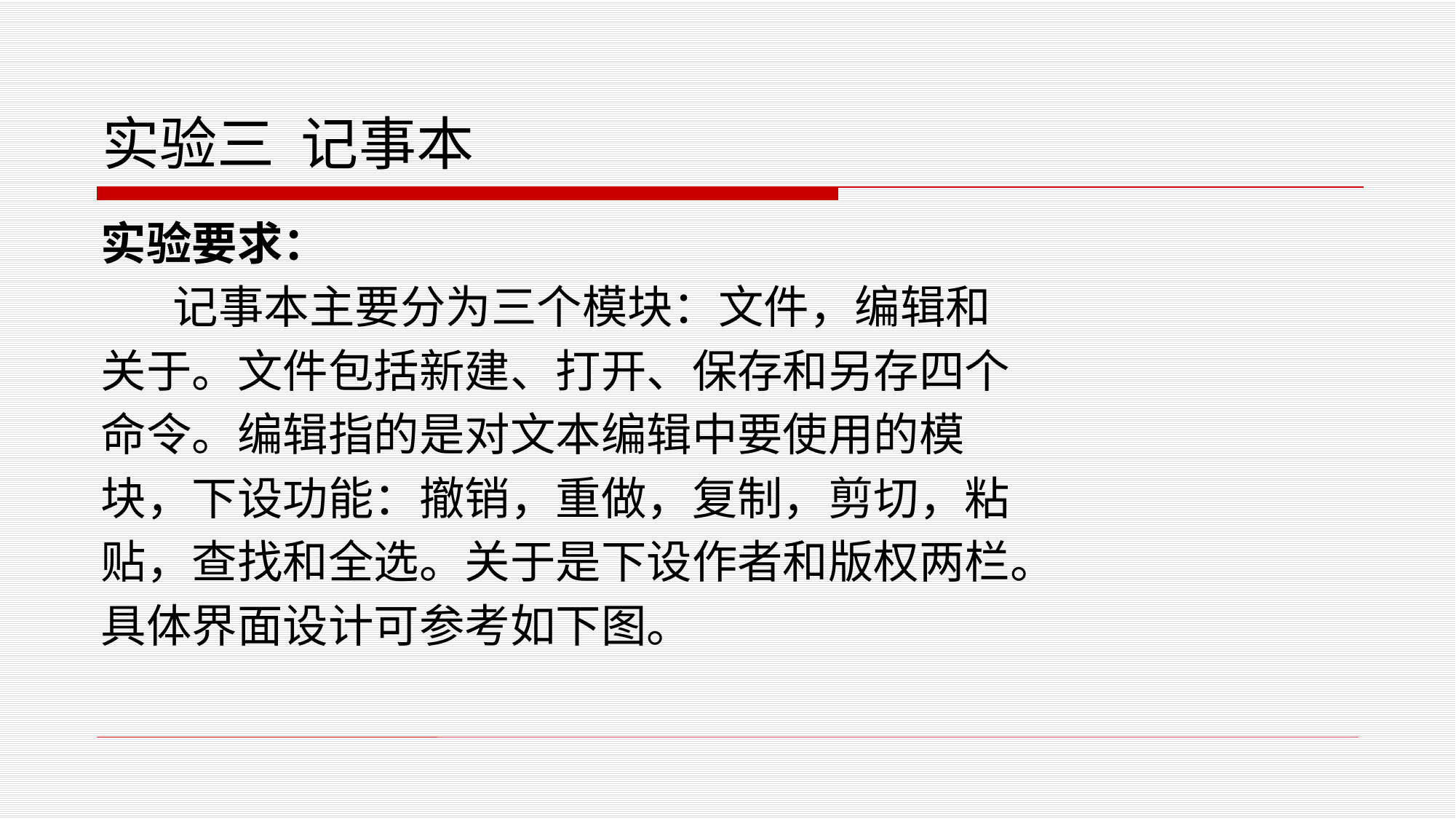

# 实验三  记事本
实验要求：
      记事本主要分为三个模块：文件，编辑和
关于。文件包括新建、打开、保存和另存四个
命令。编辑指的是对文本编辑中要使用的模
块，下设功能：撤销，重做，复制，剪切，粘
贴，查找和全选。关于是下设作者和版权两栏。
具体界面设计可参考如下图。